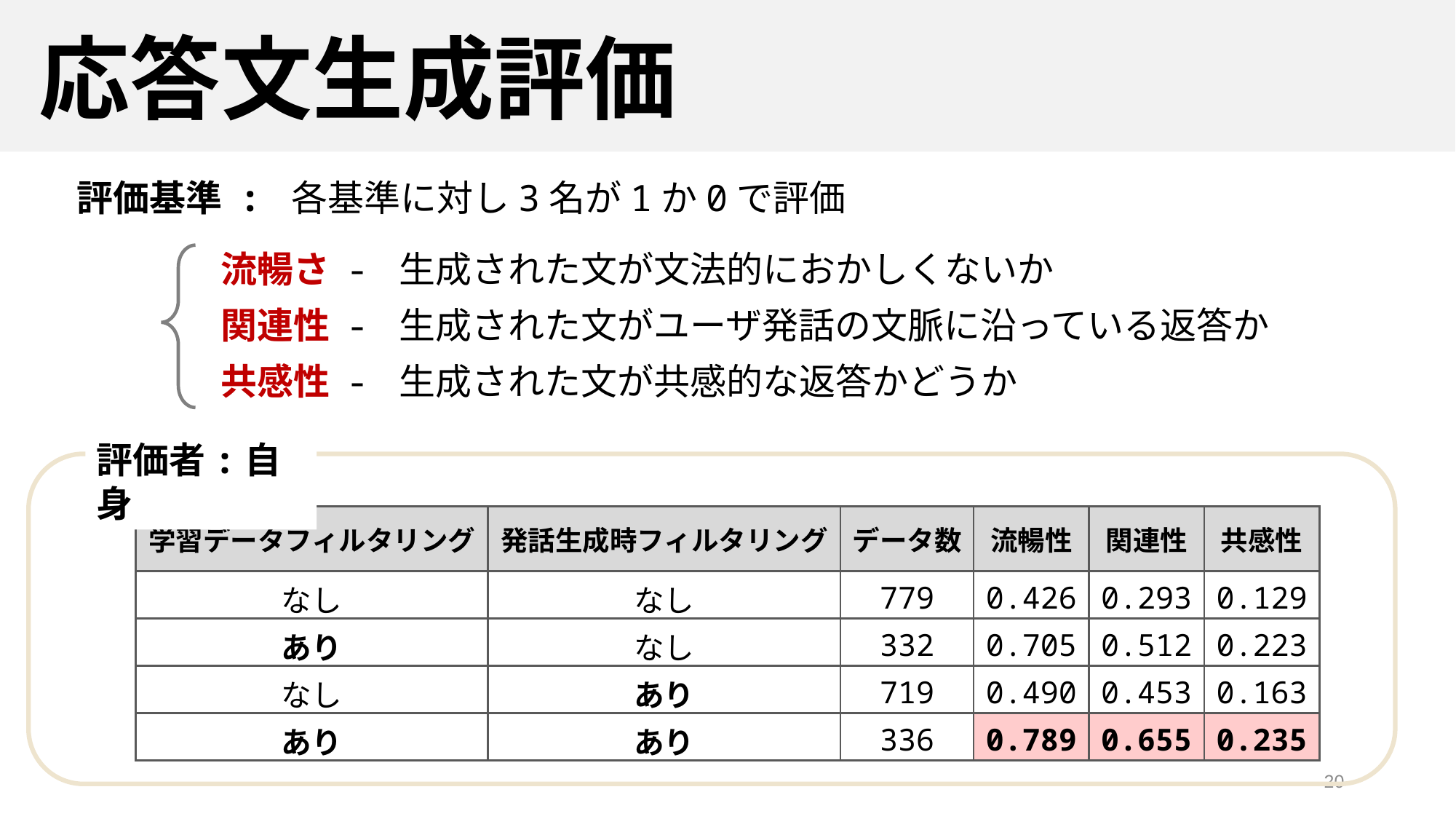

応答文生成評価
評価基準 : 各基準に対し3名が1か0で評価
流暢さ - 生成された文が文法的におかしくないか

関連性 - 生成された文がユーザ発話の文脈に沿っている返答か
共感性 - 生成された文が共感的な返答かどうか
評価者:自身

| 学習データフィルタリング | 発話生成時フィルタリング | データ数 | 流暢性 | 関連性 | 共感性 |
| --- | --- | --- | --- | --- | --- |
| なし | なし | 779 | 0.426 | 0.293 | 0.129 |
| あり | なし | 332 | 0.705 | 0.512 | 0.223 |
| なし | あり | 719 | 0.490 | 0.453 | 0.163 |
| あり | あり | 336 | 0.789 | 0.655 | 0.235 |
20